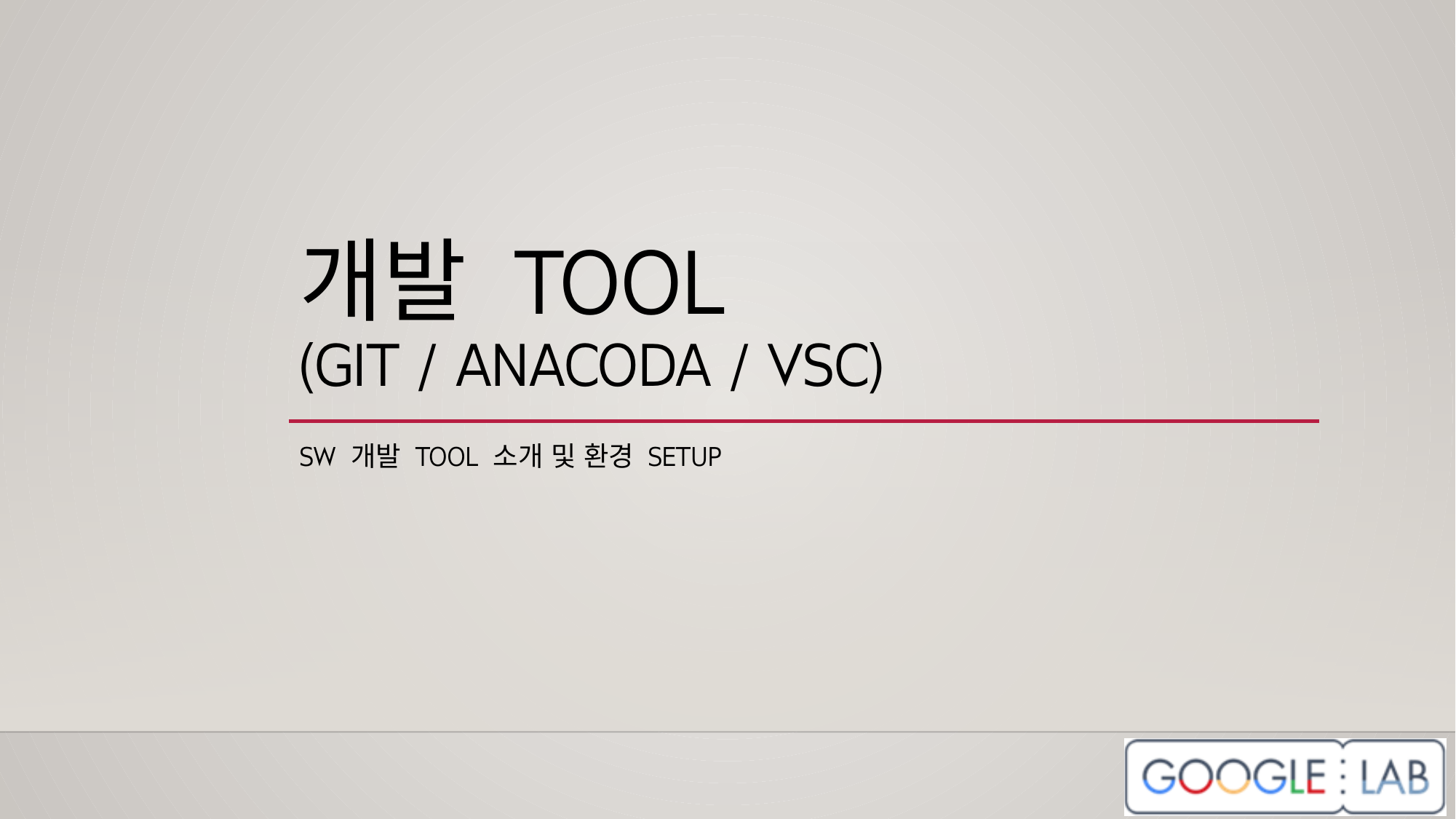

# 개발 tool (Git / ANAcoda / VSC)
SW 개발 Tool 소개 및 환경 setup